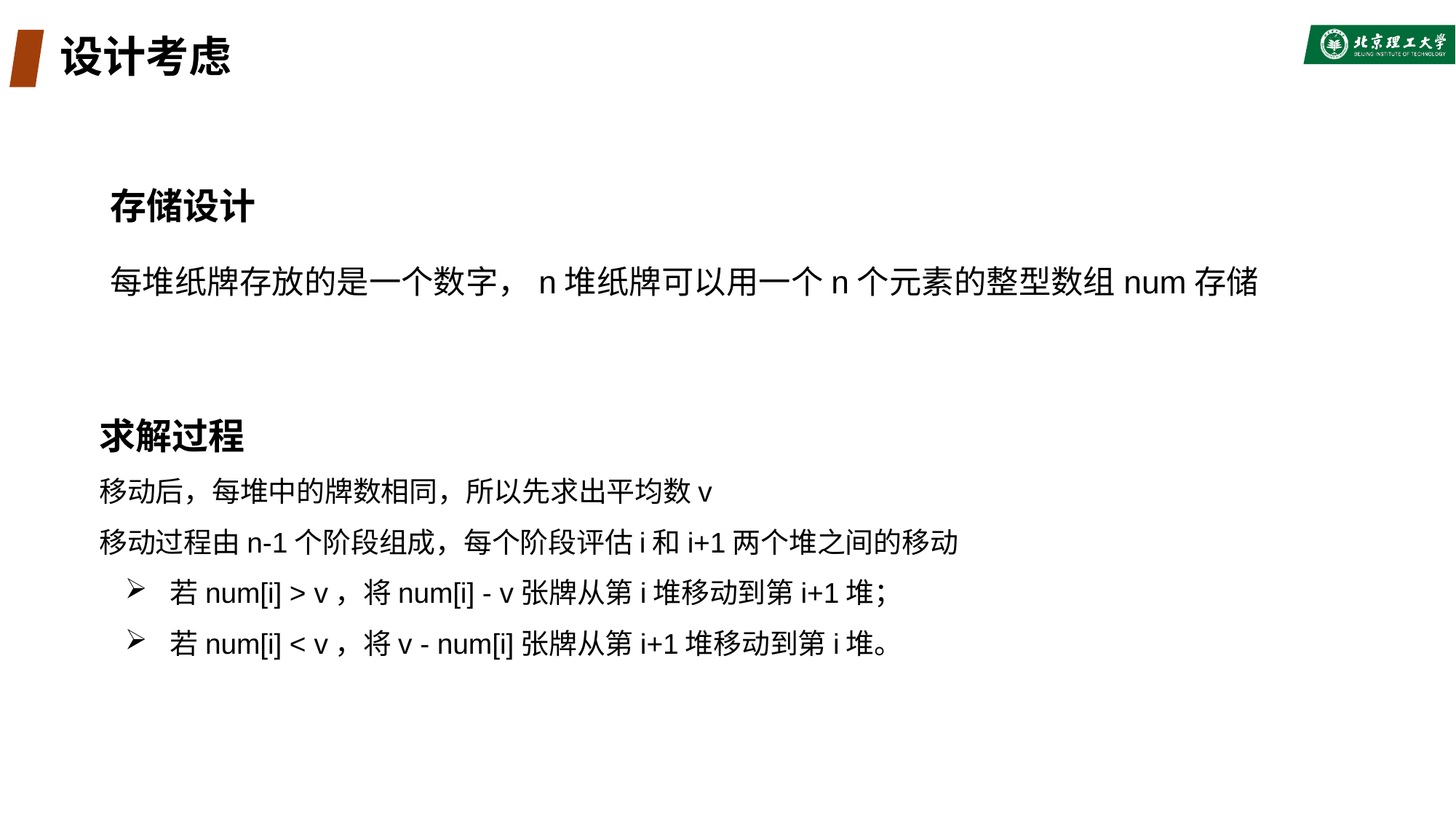

# 设计考虑
存储设计
每堆纸牌存放的是一个数字，n堆纸牌可以用一个n个元素的整型数组num存储
求解过程
移动后，每堆中的牌数相同，所以先求出平均数v
移动过程由n-1个阶段组成，每个阶段评估i和i+1两个堆之间的移动
  若num[i] > v，将num[i] - v张牌从第i堆移动到第i+1堆；
  若num[i] < v，将v - num[i]张牌从第i+1堆移动到第i堆。